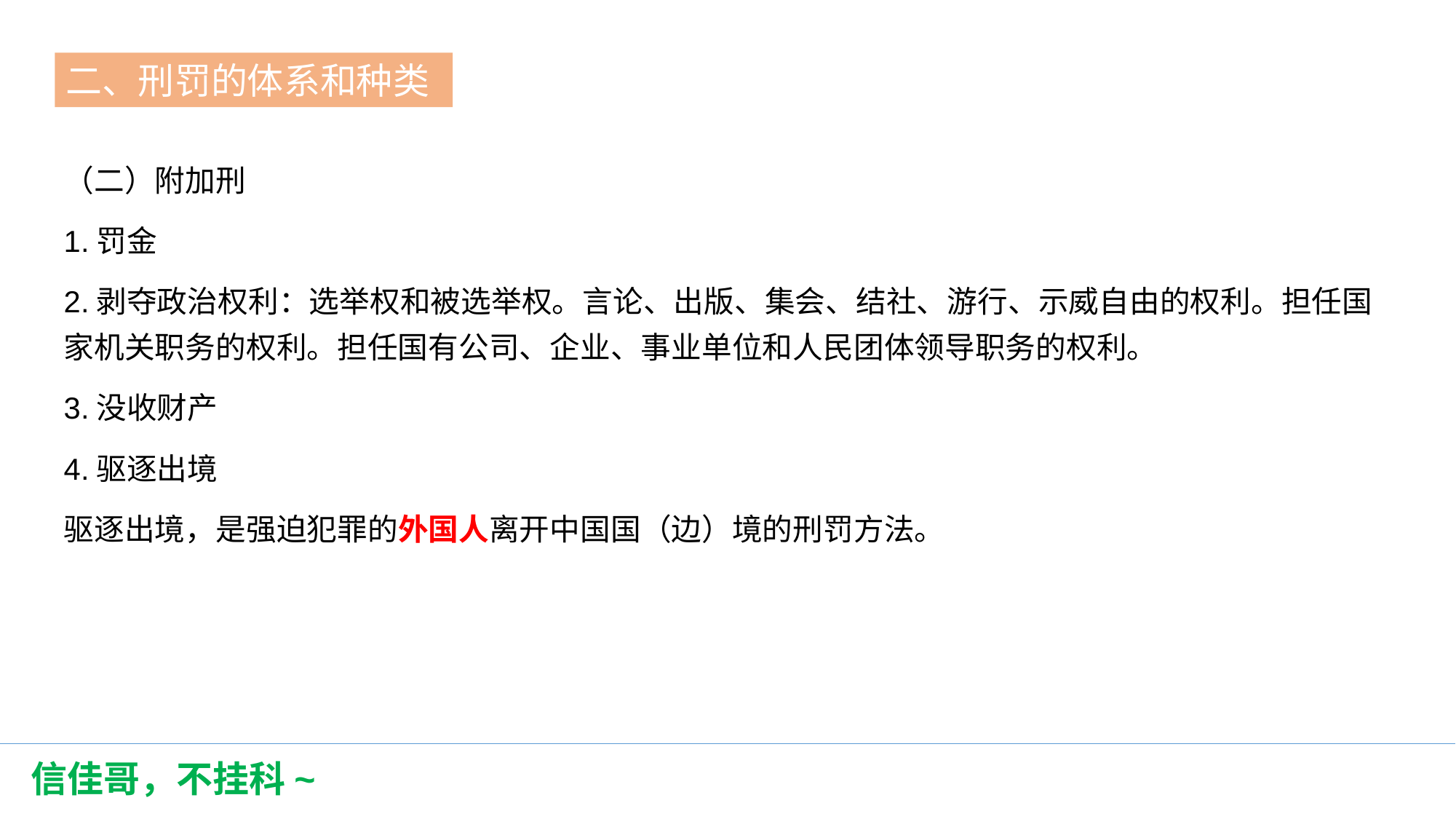

二、刑罚的体系和种类
第一节
（二）附加刑
1.罚金
2.剥夺政治权利：选举权和被选举权。言论、出版、集会、结社、游行、示威自由的权利。担任国家机关职务的权利。担任国有公司、企业、事业单位和人民团体领导职务的权利。
3.没收财产
4.驱逐出境
驱逐出境，是强迫犯罪的外国人离开中国国（边）境的刑罚方法。